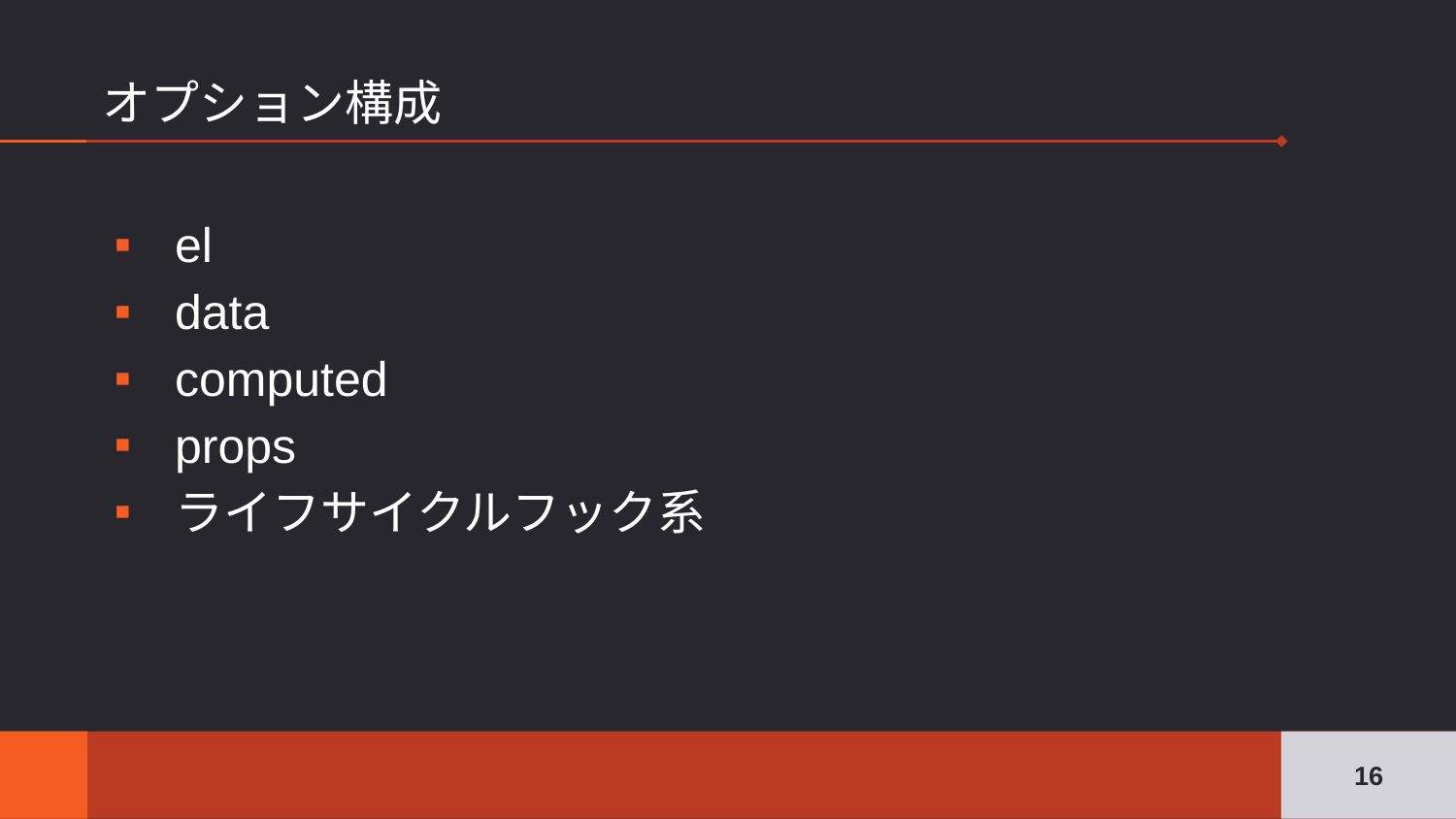

# オプション構成
el
data
computed
props
ライフサイクルフック系
16